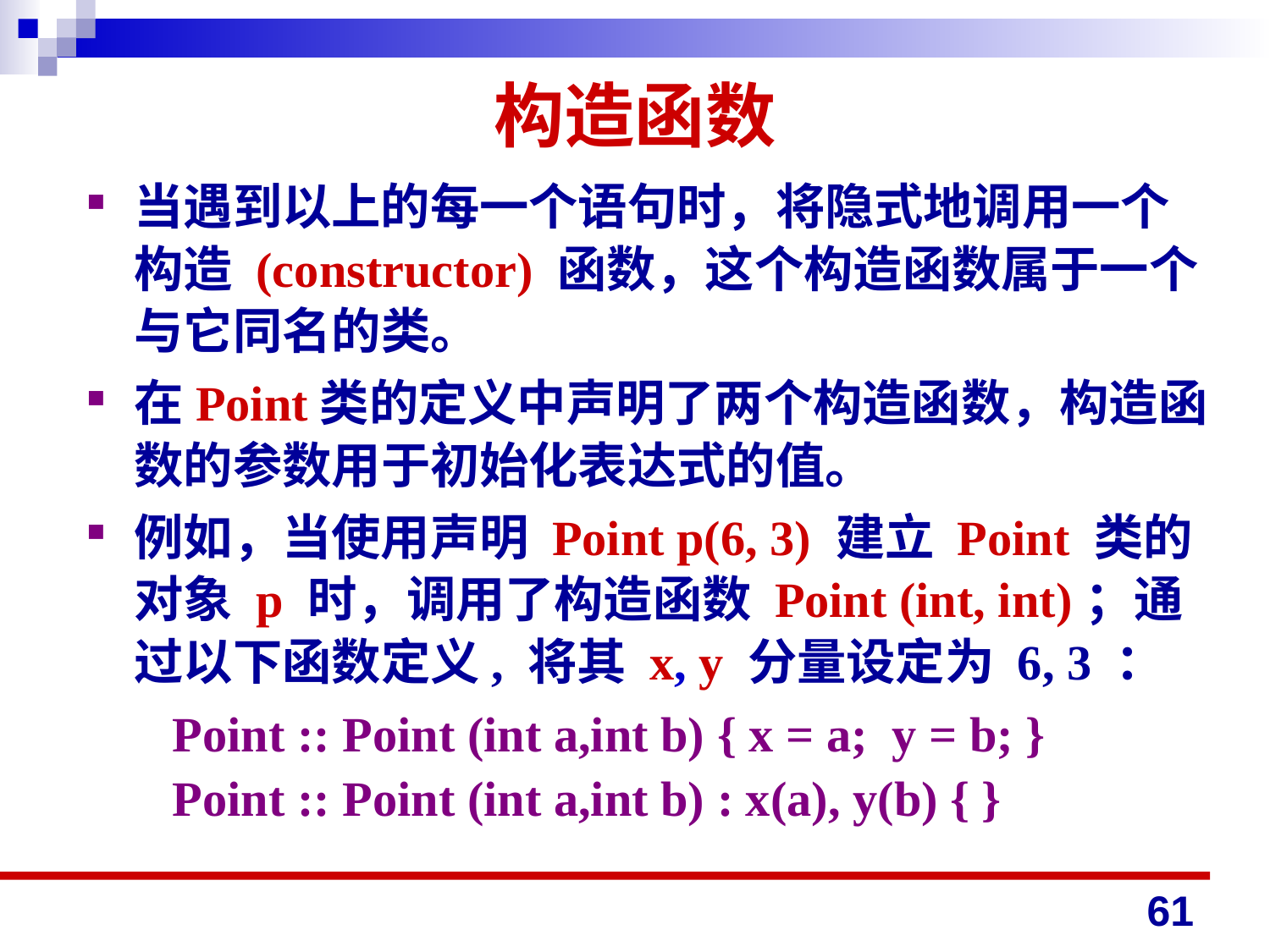

# 构造函数
当遇到以上的每一个语句时，将隐式地调用一个构造 (constructor) 函数，这个构造函数属于一个与它同名的类。
在Point类的定义中声明了两个构造函数，构造函数的参数用于初始化表达式的值。
例如，当使用声明 Point p(6, 3) 建立 Point 类的对象 p 时，调用了构造函数 Point (int, int)；通过以下函数定义, 将其 x, y 分量设定为 6, 3 ：
       Point :: Point (int a,int b) { x = a;  y = b; }
       Point :: Point (int a,int b) : x(a), y(b) { }
61